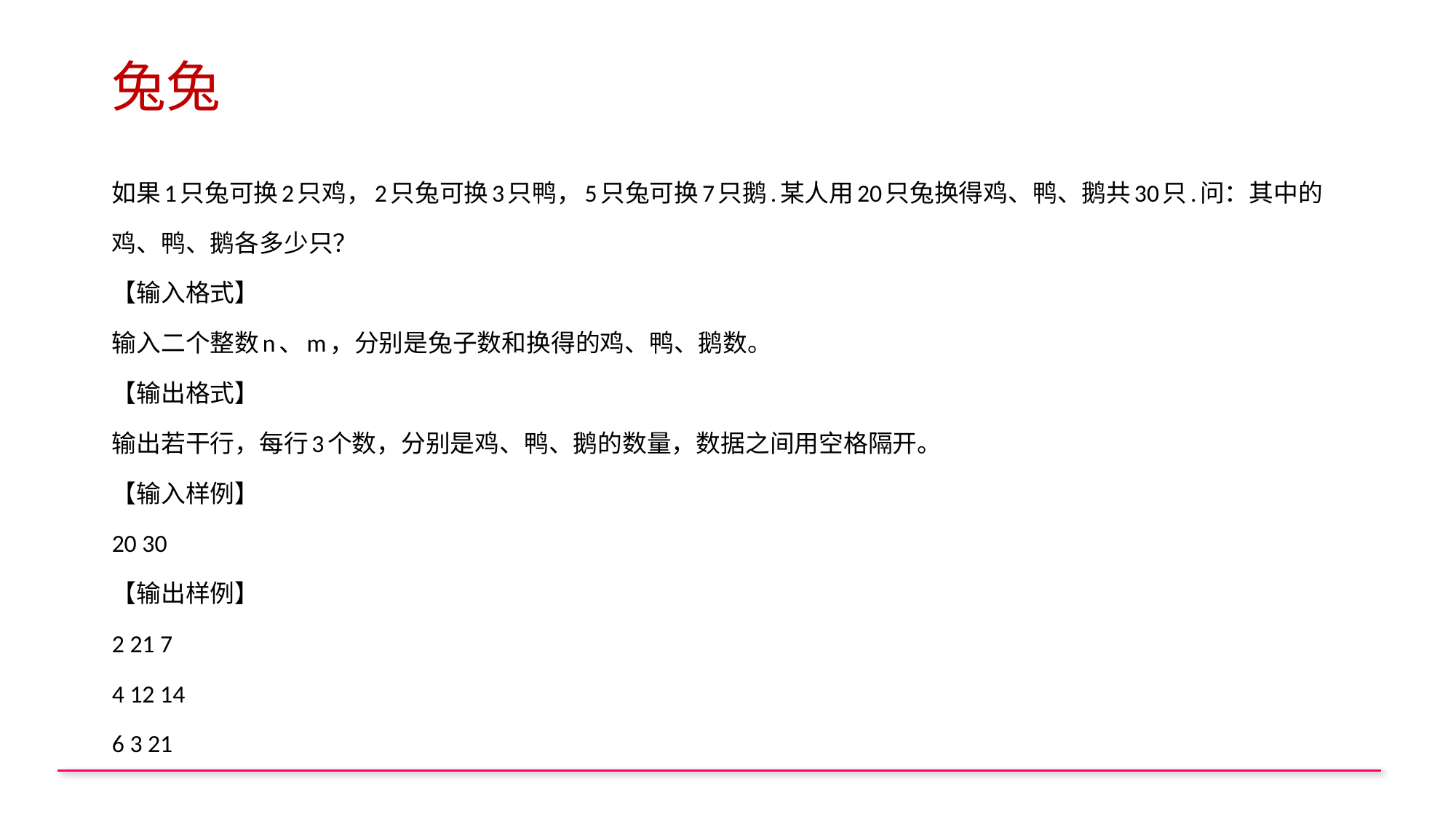

# 兔兔
如果1只兔可换2只鸡，2只兔可换3只鸭，5只兔可换7只鹅.某人用20只兔换得鸡、鸭、鹅共30只.问：其中的鸡、鸭、鹅各多少只？
【输入格式】
输入二个整数n、m，分别是兔子数和换得的鸡、鸭、鹅数。
【输出格式】
输出若干行，每行3个数，分别是鸡、鸭、鹅的数量，数据之间用空格隔开。
【输入样例】
20 30
【输出样例】
2 21 7
4 12 14
6 3 21